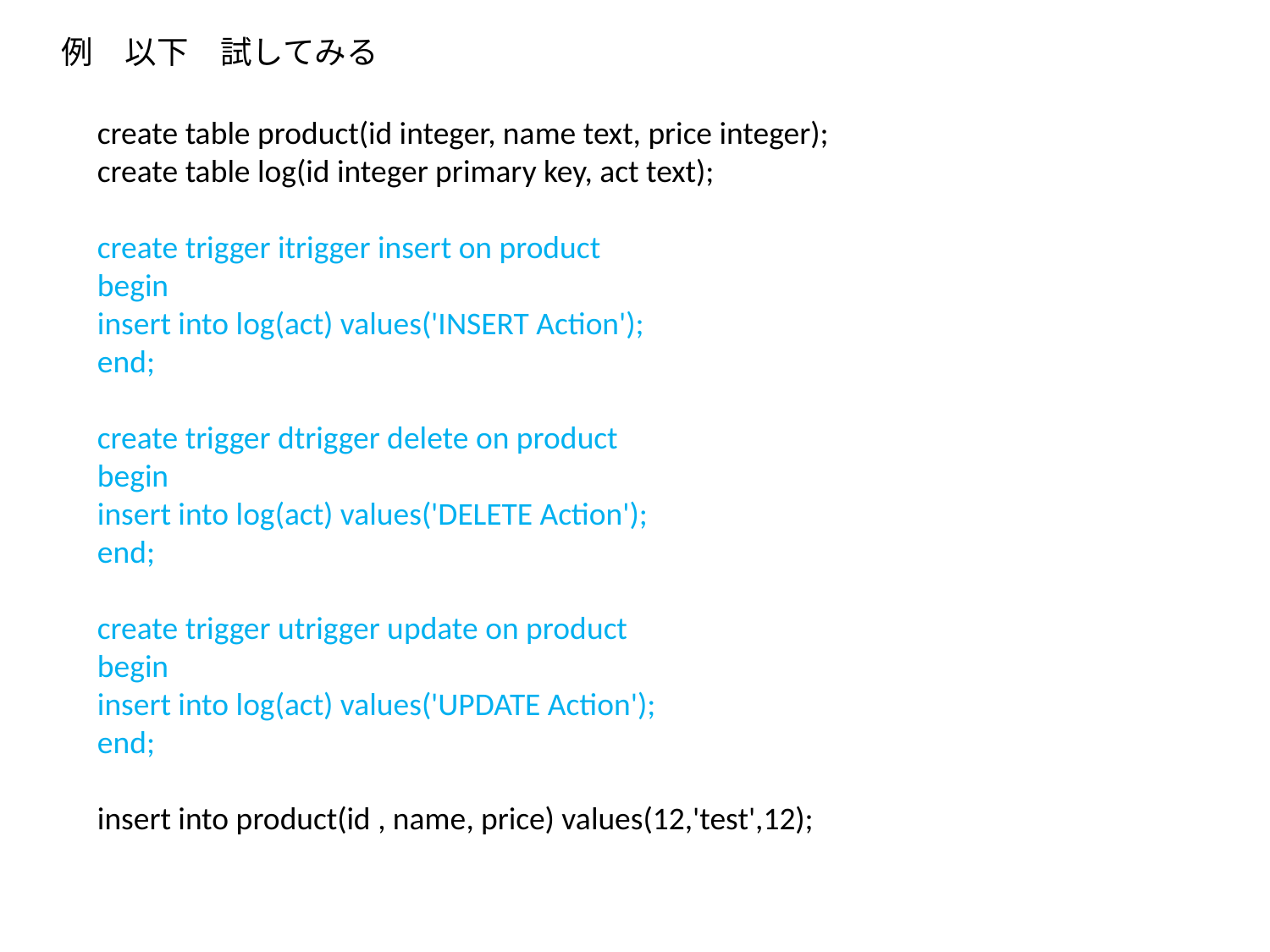

例　以下　試してみる
create table product(id integer, name text, price integer);
create table log(id integer primary key, act text);

create trigger itrigger insert on product
begin
insert into log(act) values('INSERT Action');
end;

create trigger dtrigger delete on product
begin
insert into log(act) values('DELETE Action');
end;

create trigger utrigger update on product
begin
insert into log(act) values('UPDATE Action');
end;

insert into product(id , name, price) values(12,'test',12);